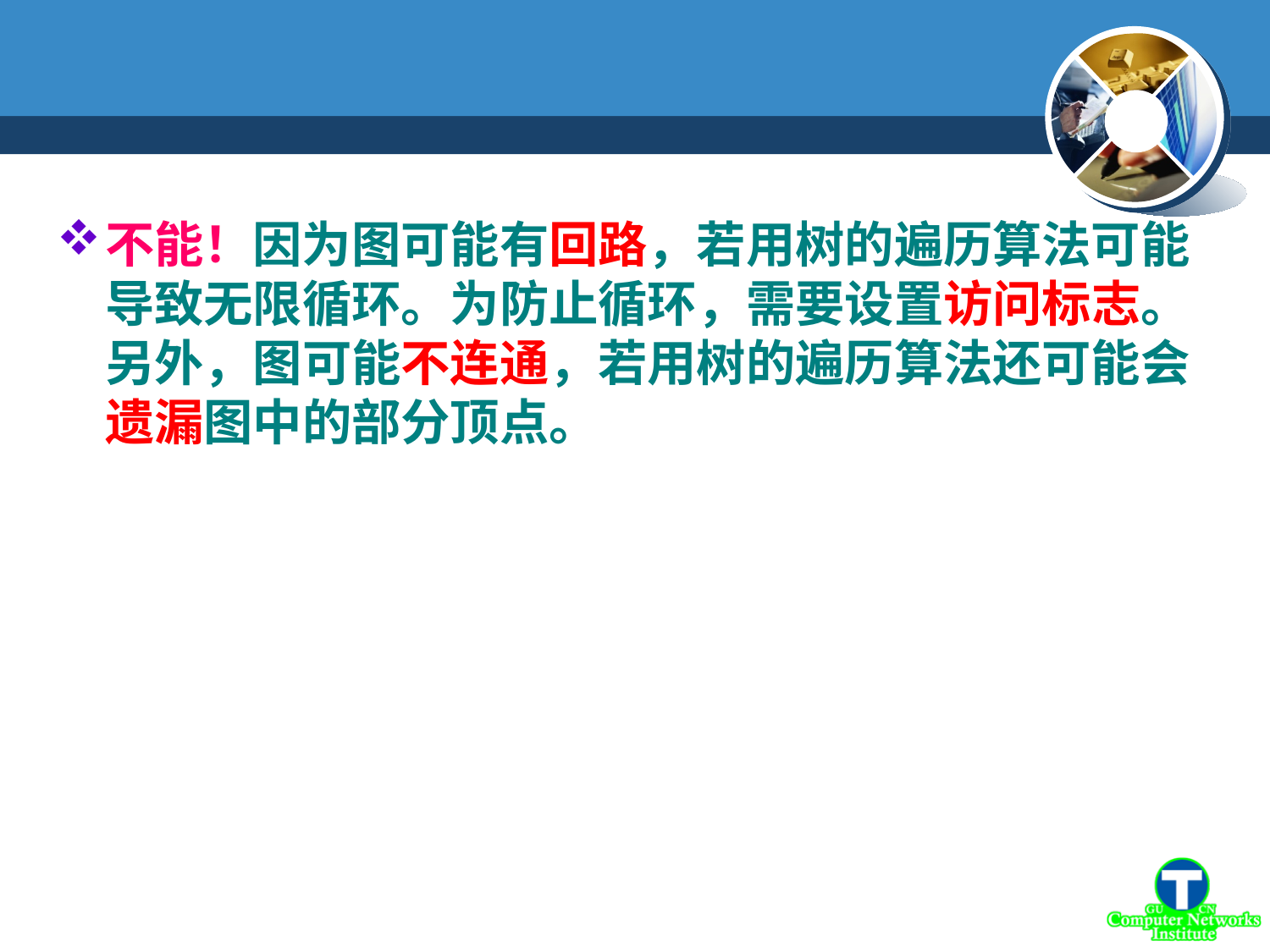

#
不能！因为图可能有回路，若用树的遍历算法可能导致无限循环。为防止循环，需要设置访问标志。另外，图可能不连通，若用树的遍历算法还可能会遗漏图中的部分顶点。